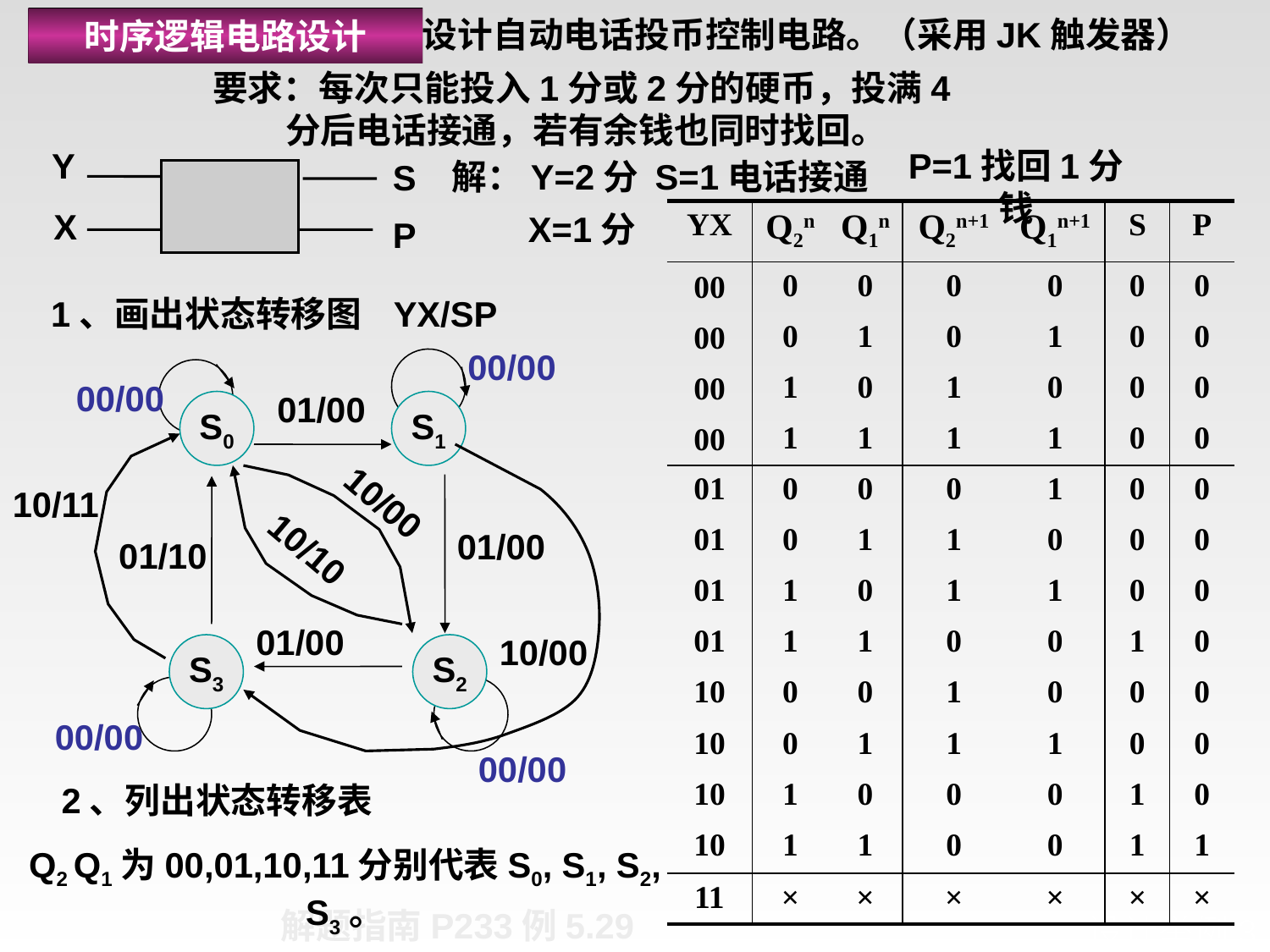

设计自动电话投币控制电路。（采用JK触发器）
时序逻辑电路设计
要求：每次只能投入1分或2分的硬币，投满4分后电话接通，若有余钱也同时找回。
Y
S

X
P

P=1找回1分钱
解：Y=2分
S=1电话接通
X=1分
| YX | Q2n | Q1n | Q2n+1 | Q1n+1 | S | P |
| --- | --- | --- | --- | --- | --- | --- |
| 00 | 0 | 0 | 0 | 0 | 0 | 0 |
| 00 | 0 | 1 | 0 | 1 | 0 | 0 |
| 00 | 1 | 0 | 1 | 0 | 0 | 0 |
| 00 | 1 | 1 | 1 | 1 | 0 | 0 |
| 01 | 0 | 0 | 0 | 1 | 0 | 0 |
| 01 | 0 | 1 | 1 | 0 | 0 | 0 |
| 01 | 1 | 0 | 1 | 1 | 0 | 0 |
| 01 | 1 | 1 | 0 | 0 | 1 | 0 |
| 10 | 0 | 0 | 1 | 0 | 0 | 0 |
| 10 | 0 | 1 | 1 | 1 | 0 | 0 |
| 10 | 1 | 0 | 0 | 0 | 1 | 0 |
| 10 | 1 | 1 | 0 | 0 | 1 | 1 |
| 11 | × | × | × | × | × | × |
1、画出状态转移图
YX/SP
00/00

00/00
01/00
S0
S1

10/00
10/11

01/00
10/10
01/10
01/00
10/00
S3
S2

00/00
00/00
2、列出状态转移表
Q2 Q1为00,01,10,11分别代表S0, S1, S2, S3。
解题指南P233例5.29
# 设计举例3